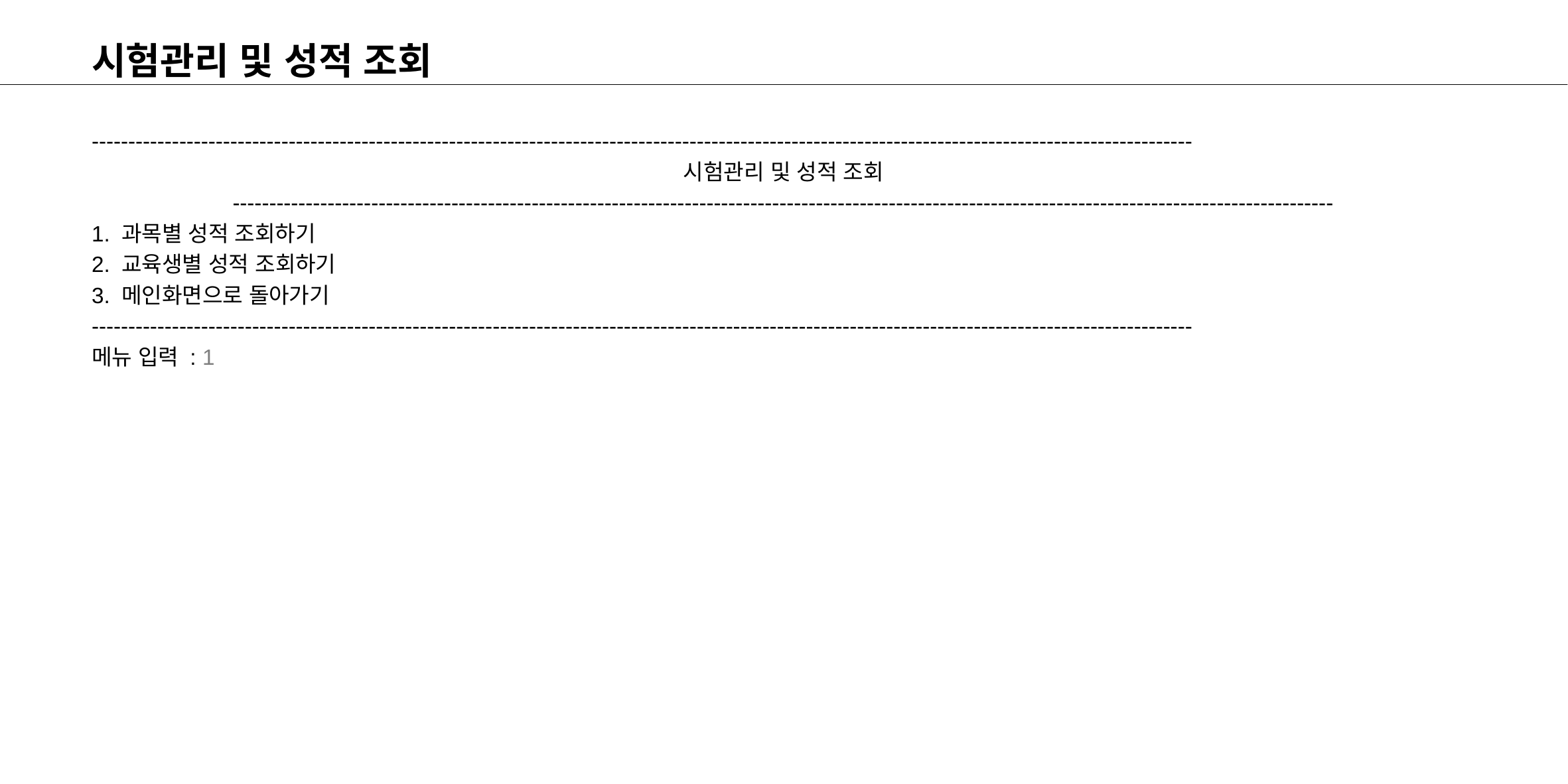

# 시험관리 및 성적 조회
-------------------------------------------------------------------------------------------------------------------------------------------------------
시험관리 및 성적 조회
-------------------------------------------------------------------------------------------------------------------------------------------------------
1. 과목별 성적 조회하기
2. 교육생별 성적 조회하기
3. 메인화면으로 돌아가기
-------------------------------------------------------------------------------------------------------------------------------------------------------
메뉴 입력 : 1